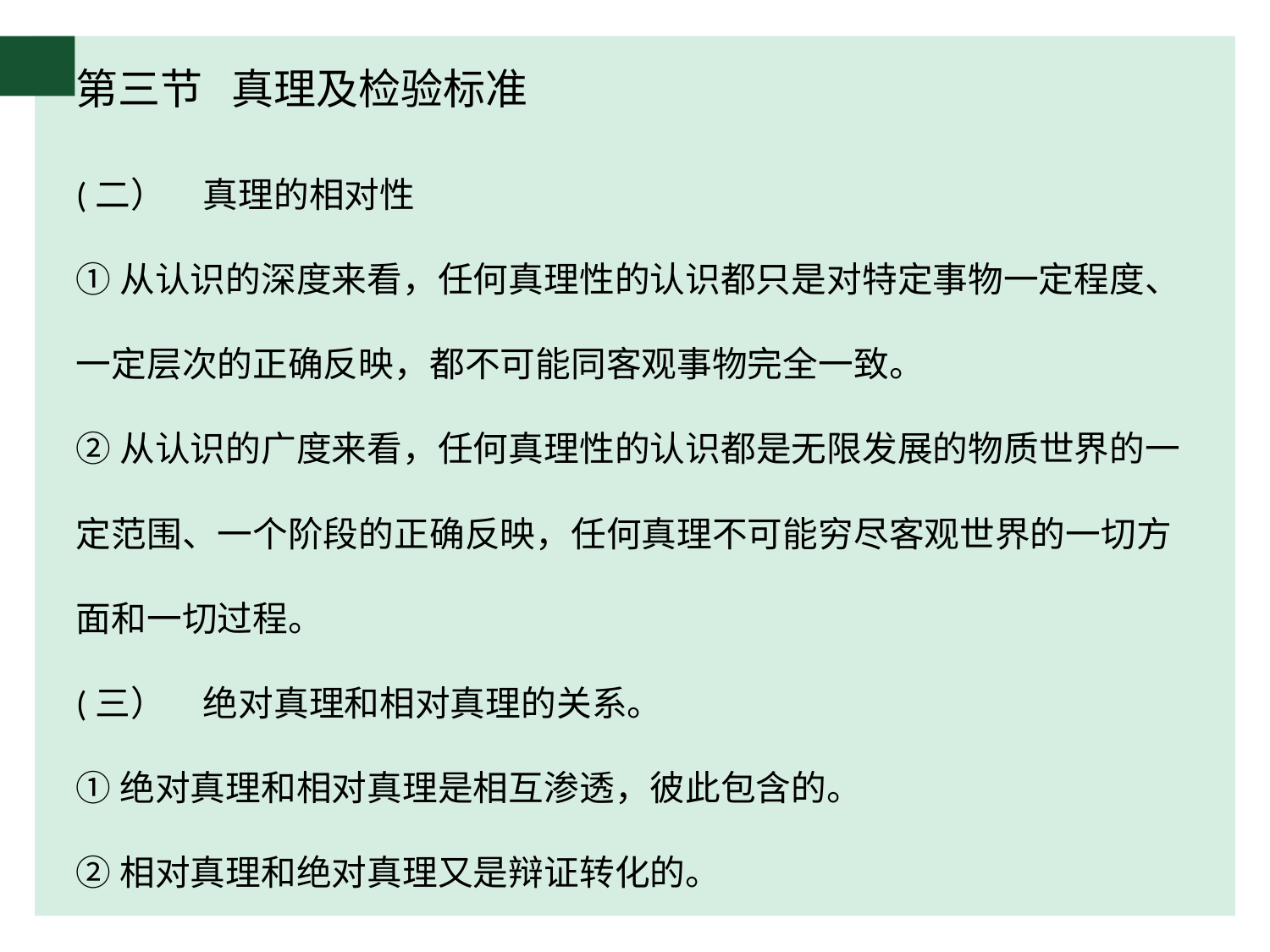

# 第三节   真理及检验标准
(二）	真理的相对性
①从认识的深度来看，任何真理性的认识都只是对特定事物一定程度、一定层次的正确反映，都不可能同客观事物完全一致。
②从认识的广度来看，任何真理性的认识都是无限发展的物质世界的一定范围、一个阶段的正确反映，任何真理不可能穷尽客观世界的一切方面和一切过程。
(三）	绝对真理和相对真理的关系。
①绝对真理和相对真理是相互渗透，彼此包含的。
②相对真理和绝对真理又是辩证转化的。